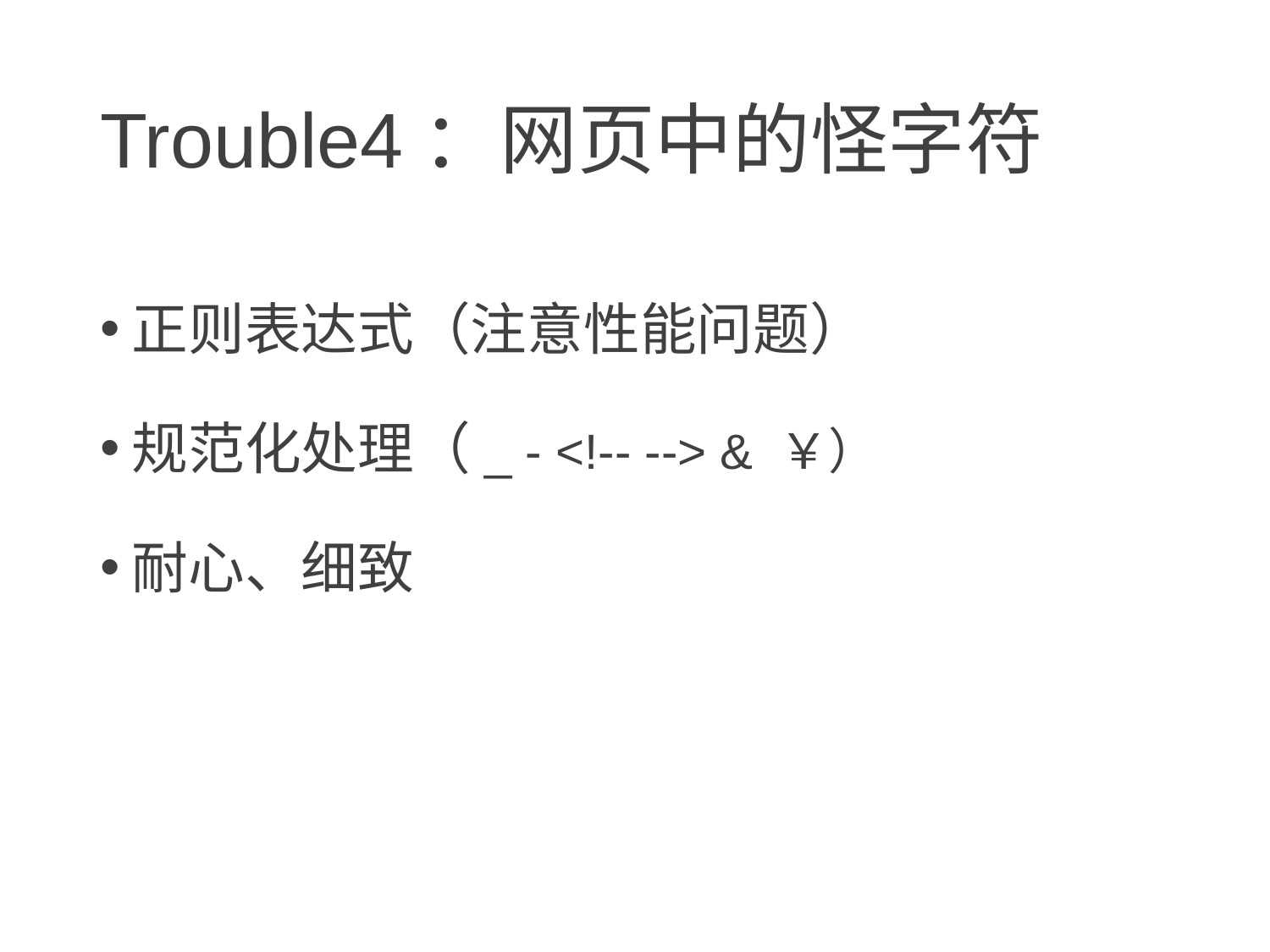

# Trouble4：网页中的怪字符
正则表达式（注意性能问题）
规范化处理（_ - <!-- --> & ￥）
耐心、细致